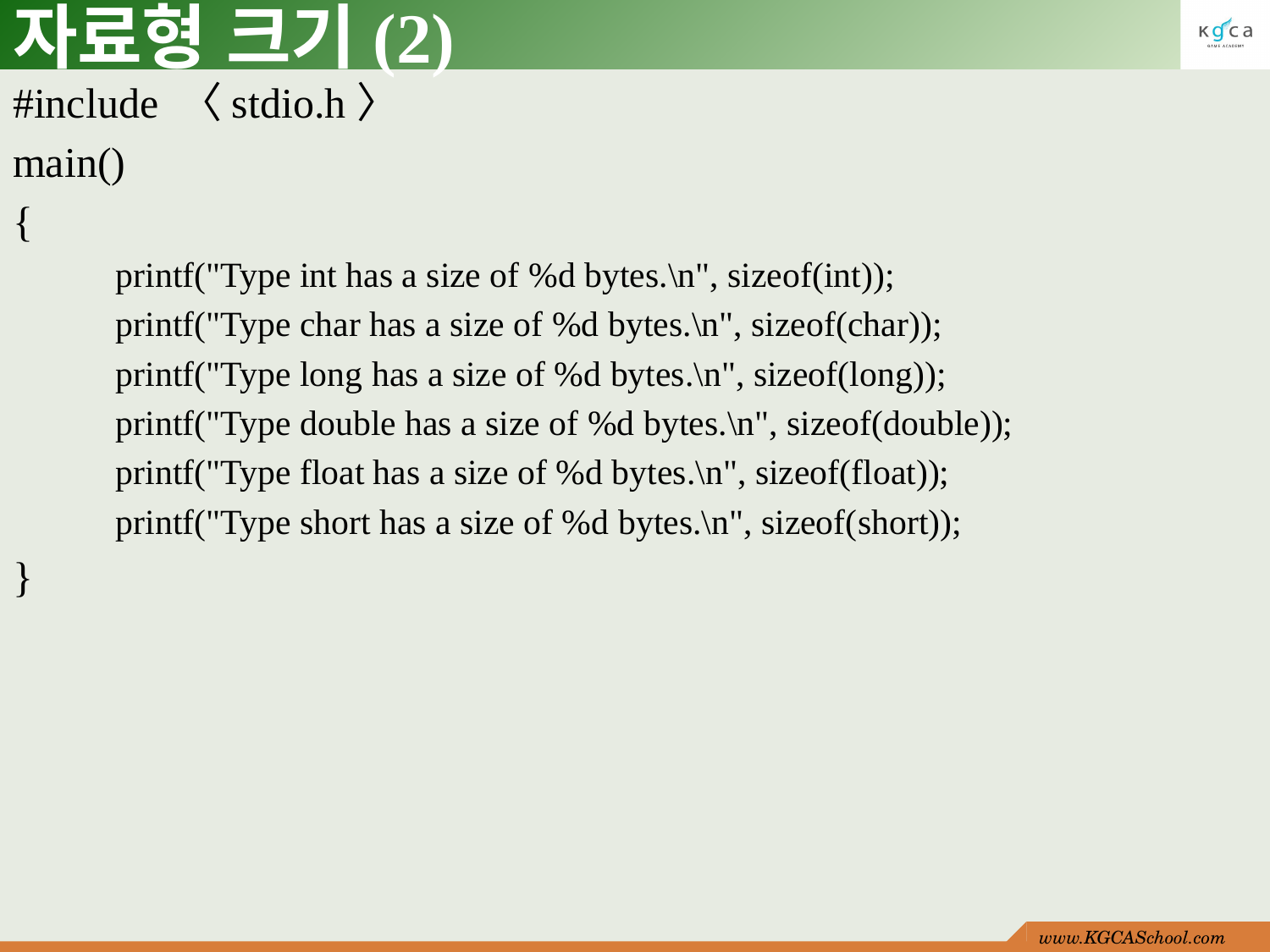

# 자료형 크기(2)
#include 〈stdio.h〉
main()
{
	printf("Type int has a size of %d bytes.\n", sizeof(int));
 	printf("Type char has a size of %d bytes.\n", sizeof(char));
	printf("Type long has a size of %d bytes.\n", sizeof(long));
	printf("Type double has a size of %d bytes.\n", sizeof(double));
	printf("Type float has a size of %d bytes.\n", sizeof(float));
	printf("Type short has a size of %d bytes.\n", sizeof(short));
}